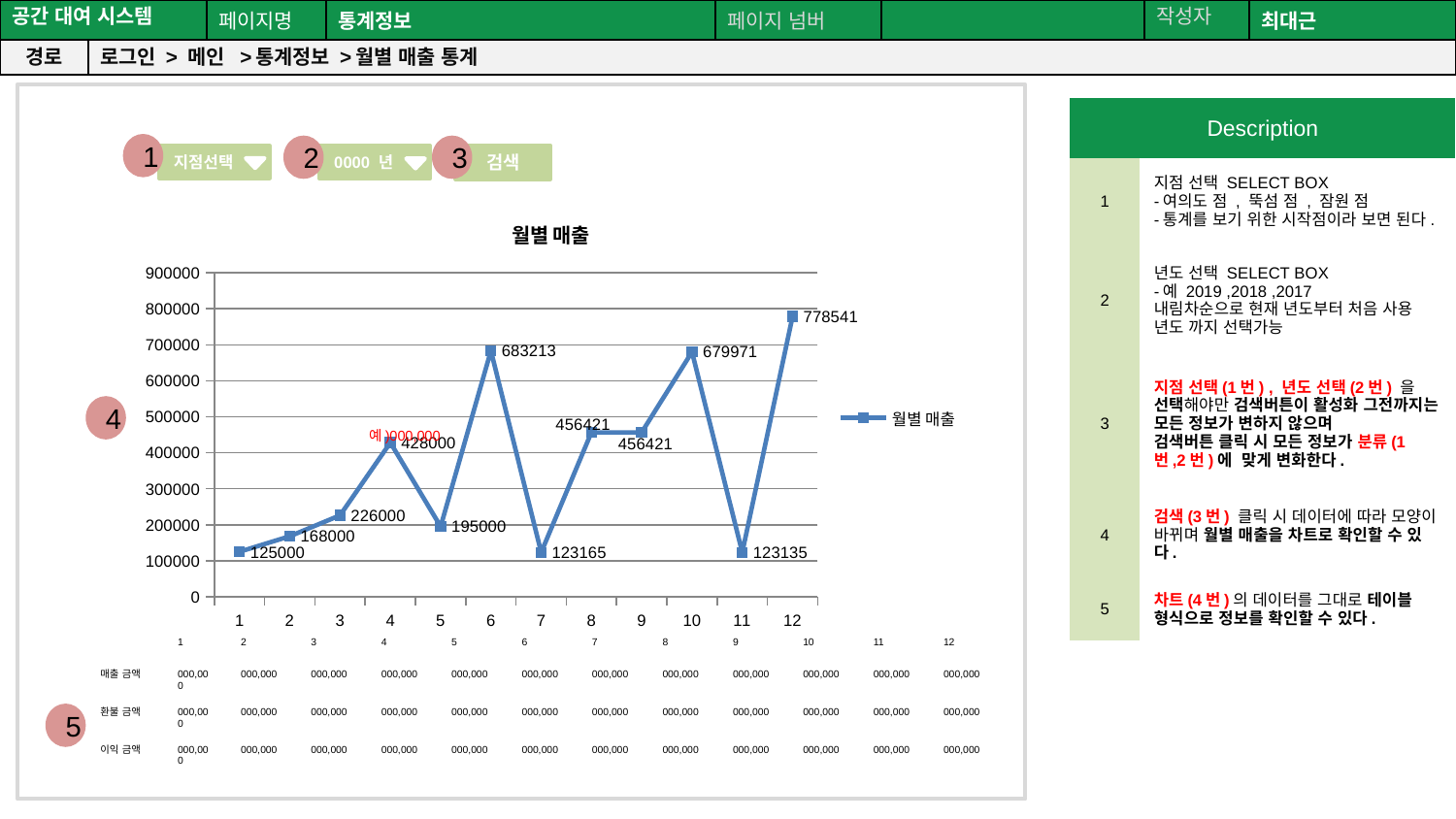

공간(오피스) 대여 시스템
| 공간 대여 시스템 |  | 페이지명 | 통계정보 | 페이지 넘버 |  | 작성자 | 최대근 |
| --- | --- | --- | --- | --- | --- | --- | --- |
| 경로 | 로그인 > 메인 >통계정보 >월별 매출 통계 |  |  |  |  |  |  |

| Description |  |
| --- | --- |
| 1 | 지점 선택 SELECT BOX -여의도 점 , 뚝섬 점 , 잠원 점 -통계를 보기 위한 시작점이라 보면 된다. |
| 2 | 년도 선택 SELECT BOX -예 2019 ,2018 ,2017 내림차순으로 현재 년도부터 처음 사용 년도 까지 선택가능 |
| 3 | 지점 선택(1번) , 년도 선택(2번) 을 선택해야만 검색버튼이 활성화 그전까지는 모든 정보가 변하지 않으며 검색버튼 클릭 시 모든 정보가 분류(1번,2번)에 맞게 변화한다. |
| 4 | 검색(3번) 클릭 시 데이터에 따라 모양이 바뀌며 월별 매출을 차트로 확인할 수 있다. |
| 5 | 차트(4번)의 데이터를 그대로 테이블 형식으로 정보를 확인할 수 있다. |
1
2
3
지점선택

0000 년

검색

### Chart:

| Category | 월별 매출 |
|---|---|
| 1 | 125000.0 |
| 2 | 168000.0 |
| 3 | 226000.0 |
| 4 | 428000.0 |
| 5 | 195000.0 |
| 6 | 683213.0 |
| 7 | 123165.0 |
| 8 | 456421.0 |
| 9 | 456421.0 |
| 10 | 679971.0 |
| 11 | 123135.0 |
| 12 | 778541.0 |
4
예)000,000
|  | 1 | 2 | 3 | 4 | 5 | 6 | 7 | 8 | 9 | 10 | 11 | 12 |
| --- | --- | --- | --- | --- | --- | --- | --- | --- | --- | --- | --- | --- |
| 매출 금액 | 000,000 | 000,000 | 000,000 | 000,000 | 000,000 | 000,000 | 000,000 | 000,000 | 000,000 | 000,000 | 000,000 | 000,000 |
| 환불 금액 | 000,000 | 000,000 | 000,000 | 000,000 | 000,000 | 000,000 | 000,000 | 000,000 | 000,000 | 000,000 | 000,000 | 000,000 |
| 이익 금액 | 000,000 | 000,000 | 000,000 | 000,000 | 000,000 | 000,000 | 000,000 | 000,000 | 000,000 | 000,000 | 000,000 | 000,000 |
5